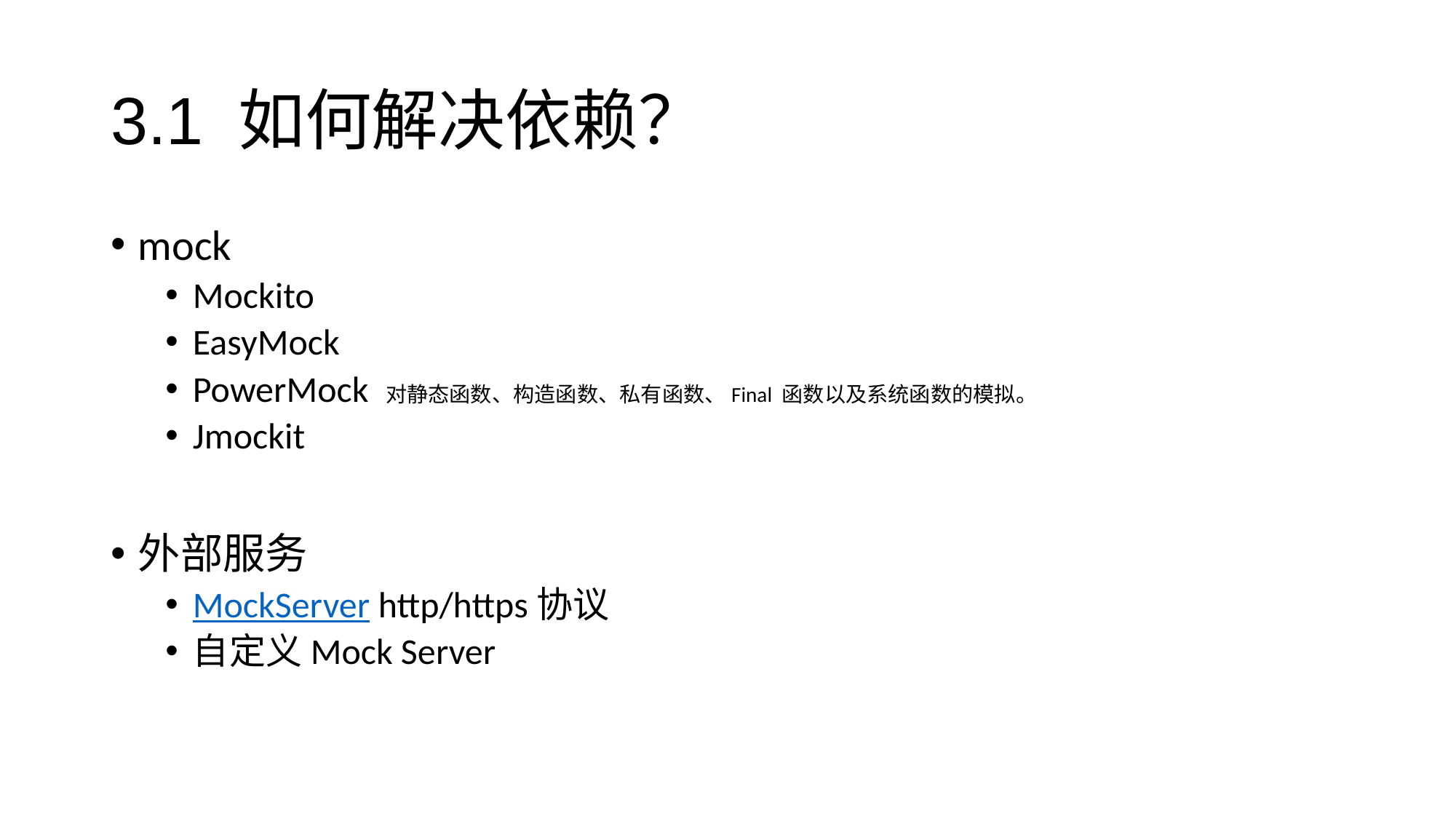

# 3.1 如何解决依赖？
mock
Mockito
EasyMock
PowerMock 对静态函数、构造函数、私有函数、Final 函数以及系统函数的模拟。
Jmockit

外部服务
MockServer http/https协议
自定义Mock Server